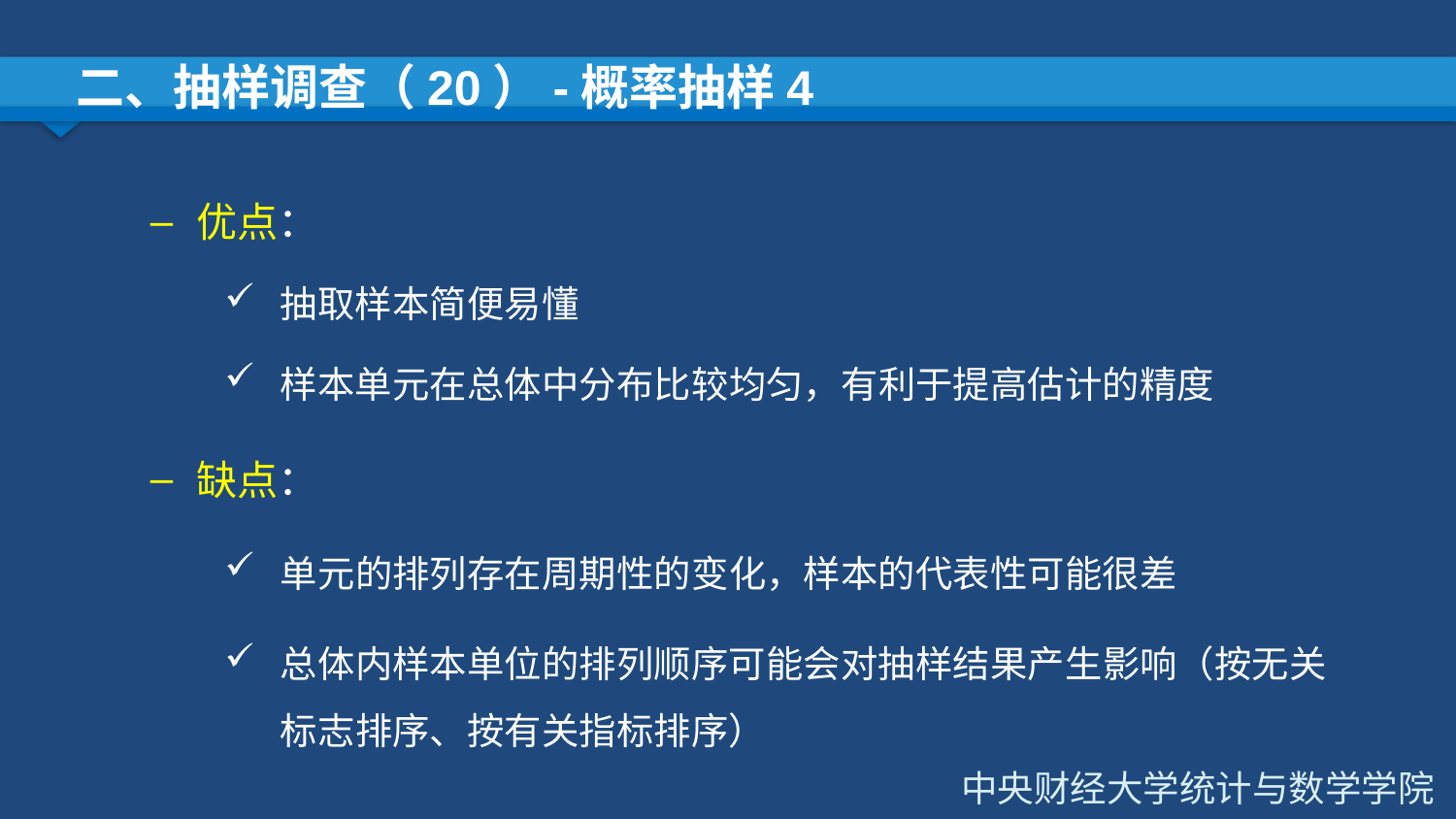

# 二、抽样调查（20）-概率抽样4
优点：
抽取样本简便易懂
样本单元在总体中分布比较均匀，有利于提高估计的精度
缺点：
单元的排列存在周期性的变化，样本的代表性可能很差
总体内样本单位的排列顺序可能会对抽样结果产⽣影响（按无关标志排序、按有关指标排序）